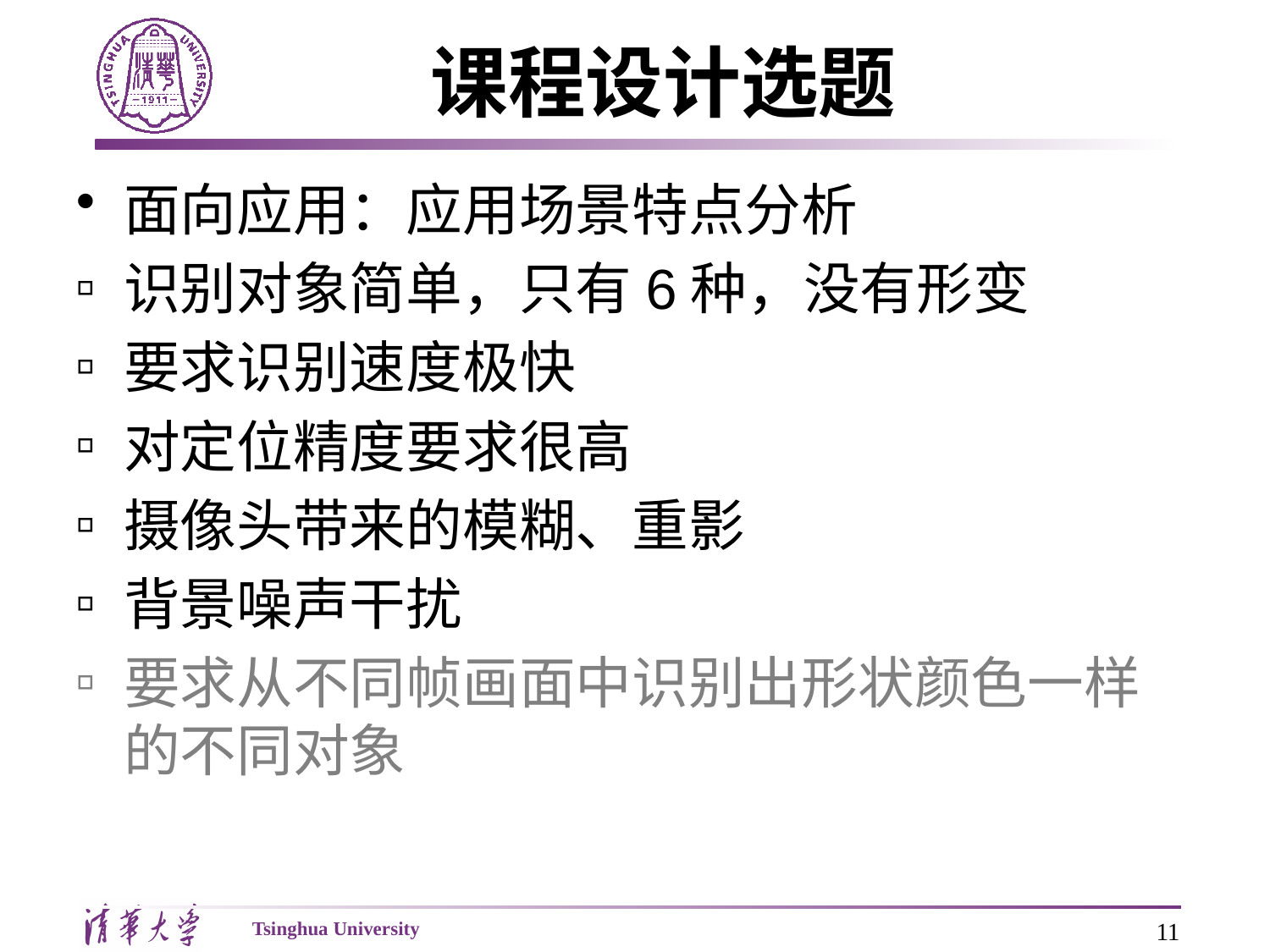

# 课程设计选题
面向应用：应用场景特点分析
识别对象简单，只有6种，没有形变
要求识别速度极快
对定位精度要求很高
摄像头带来的模糊、重影
背景噪声干扰
要求从不同帧画面中识别出形状颜色一样的不同对象